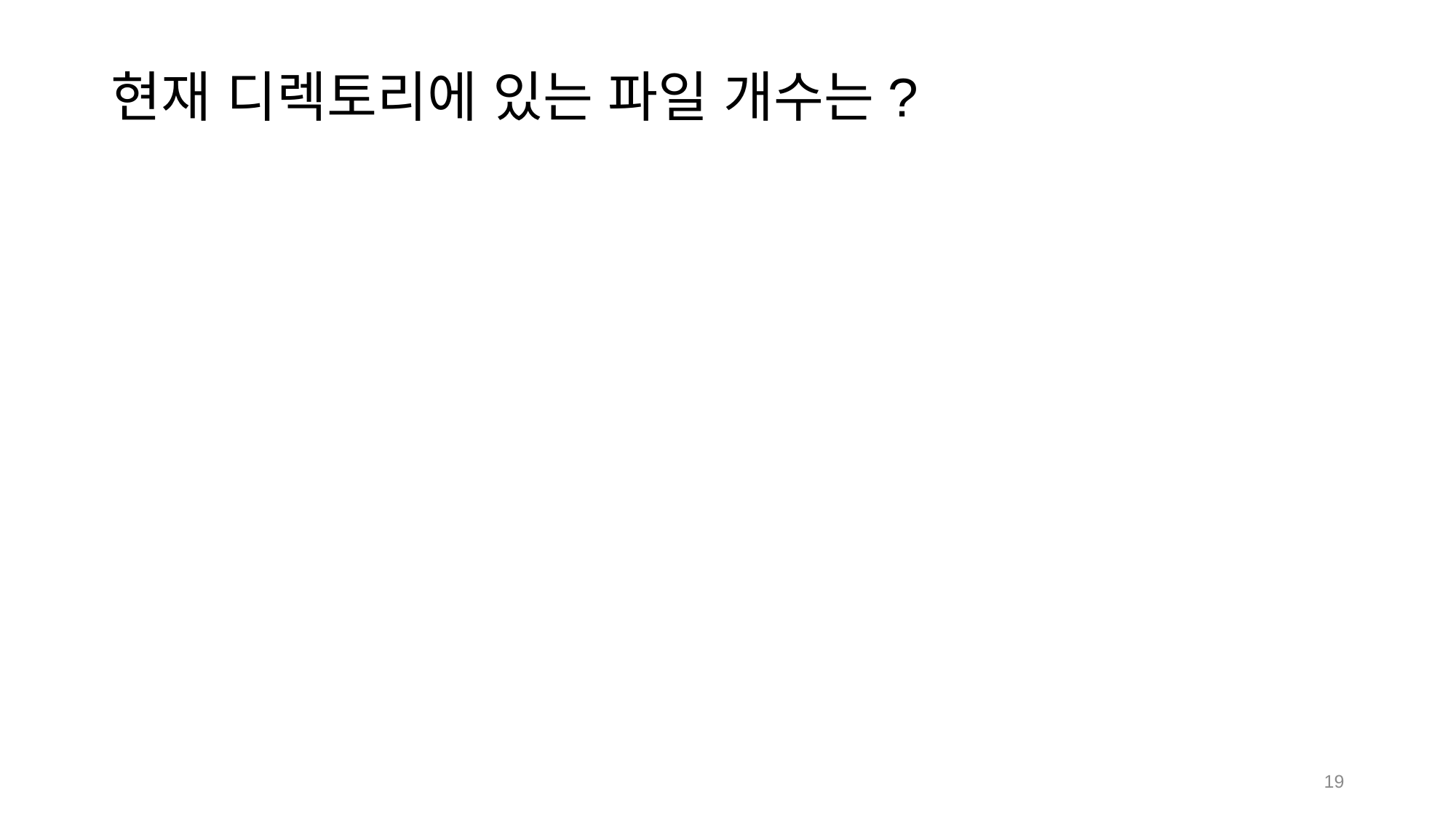

# 현재 디렉토리에 있는 파일 개수는?

19